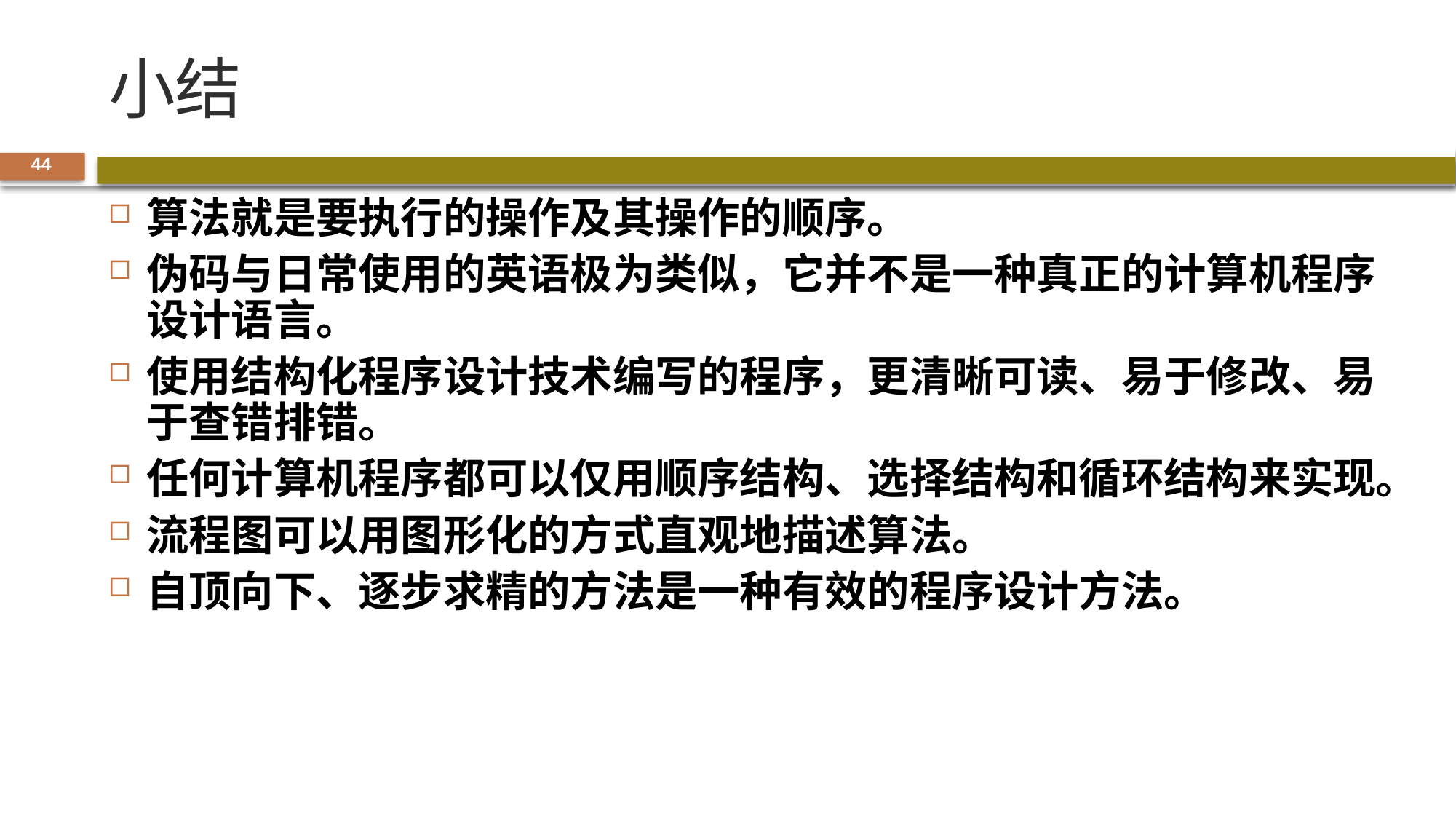

# 小结
44
算法就是要执行的操作及其操作的顺序。
伪码与日常使用的英语极为类似，它并不是一种真正的计算机程序设计语言。
使用结构化程序设计技术编写的程序，更清晰可读、易于修改、易于查错排错。
任何计算机程序都可以仅用顺序结构、选择结构和循环结构来实现。
流程图可以用图形化的方式直观地描述算法。
自顶向下、逐步求精的方法是一种有效的程序设计方法。